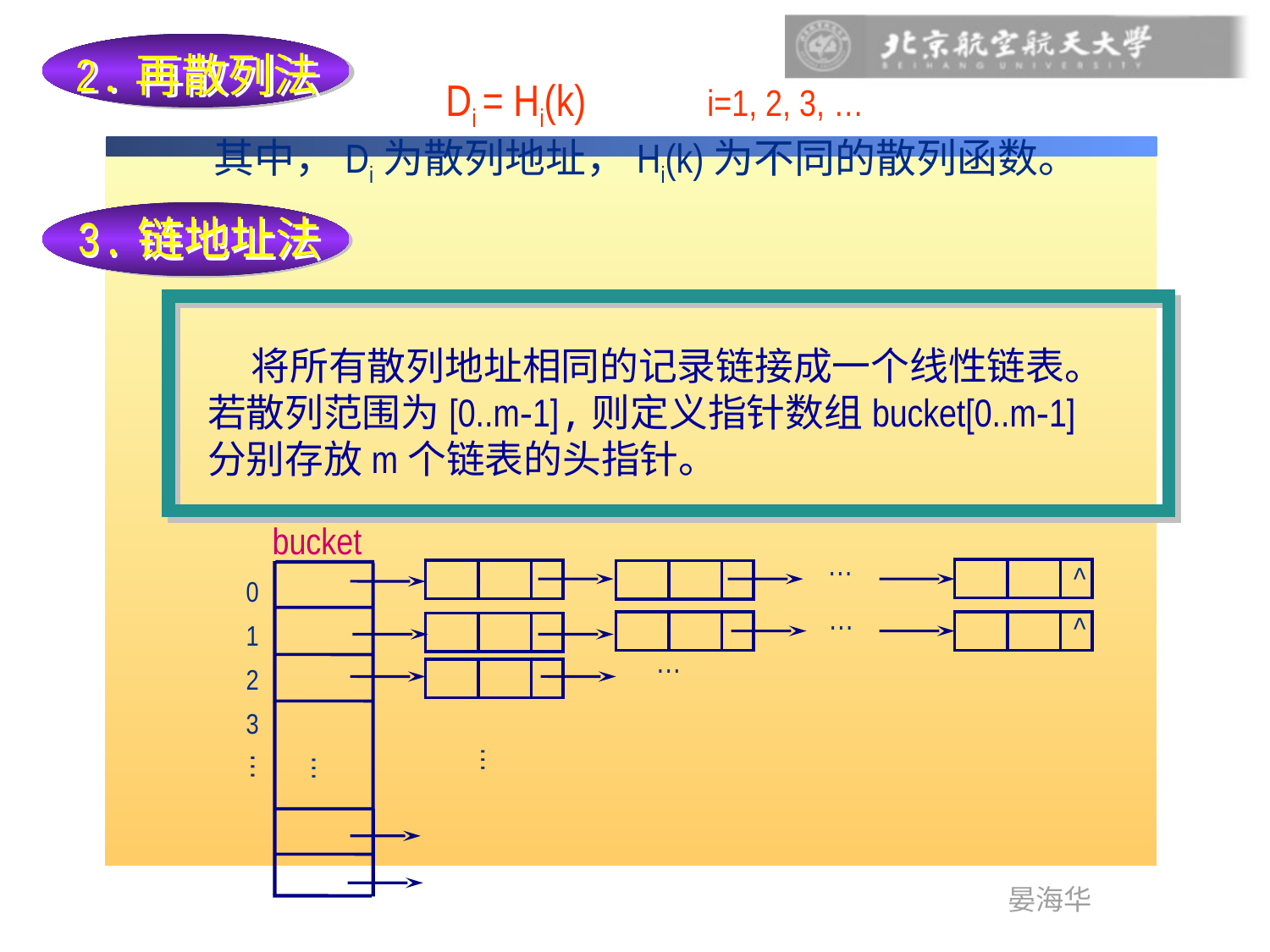

2.再散列法
 Di = Hi(k)             i=1, 2, 3, …
其中，Di为散列地址，Hi(k)为不同的散列函数。

3.链地址法

    将所有散列地址相同的记录链接成一个线性链表。
若散列范围为[0..m-1],则定义指针数组bucket[0..m-1]
分别存放m个链表的头指针。
bucket
…
^
0
1
2
3

…
^

…

…
…
…